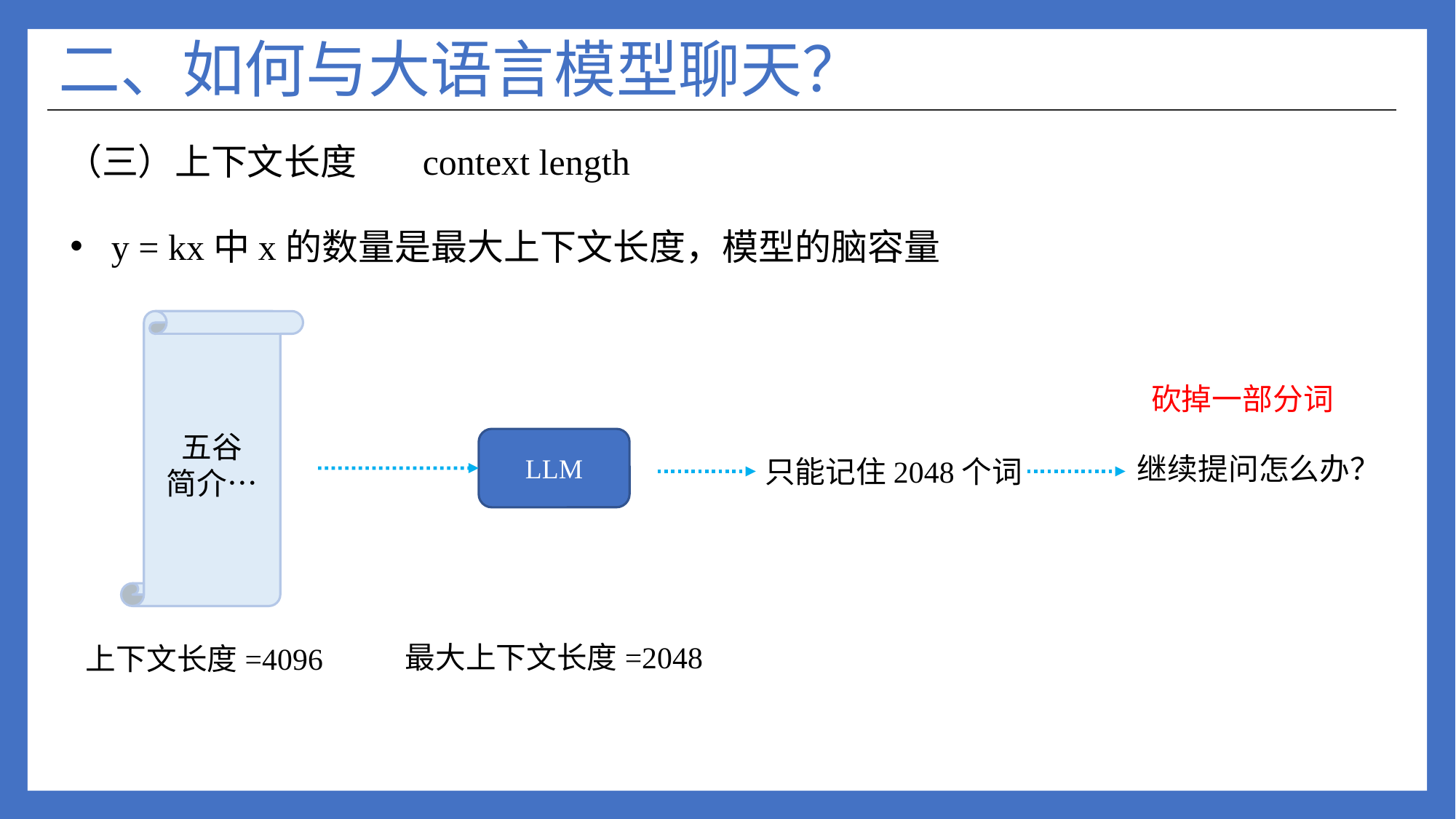

# 二、如何与大语言模型聊天？
（三）上下文长度       context length
y = kx中x的数量是最大上下文长度，模型的脑容量
五谷
简介…
砍掉一部分词
LLM
继续提问怎么办？
只能记住2048个词
最大上下文长度=2048
上下文长度=4096